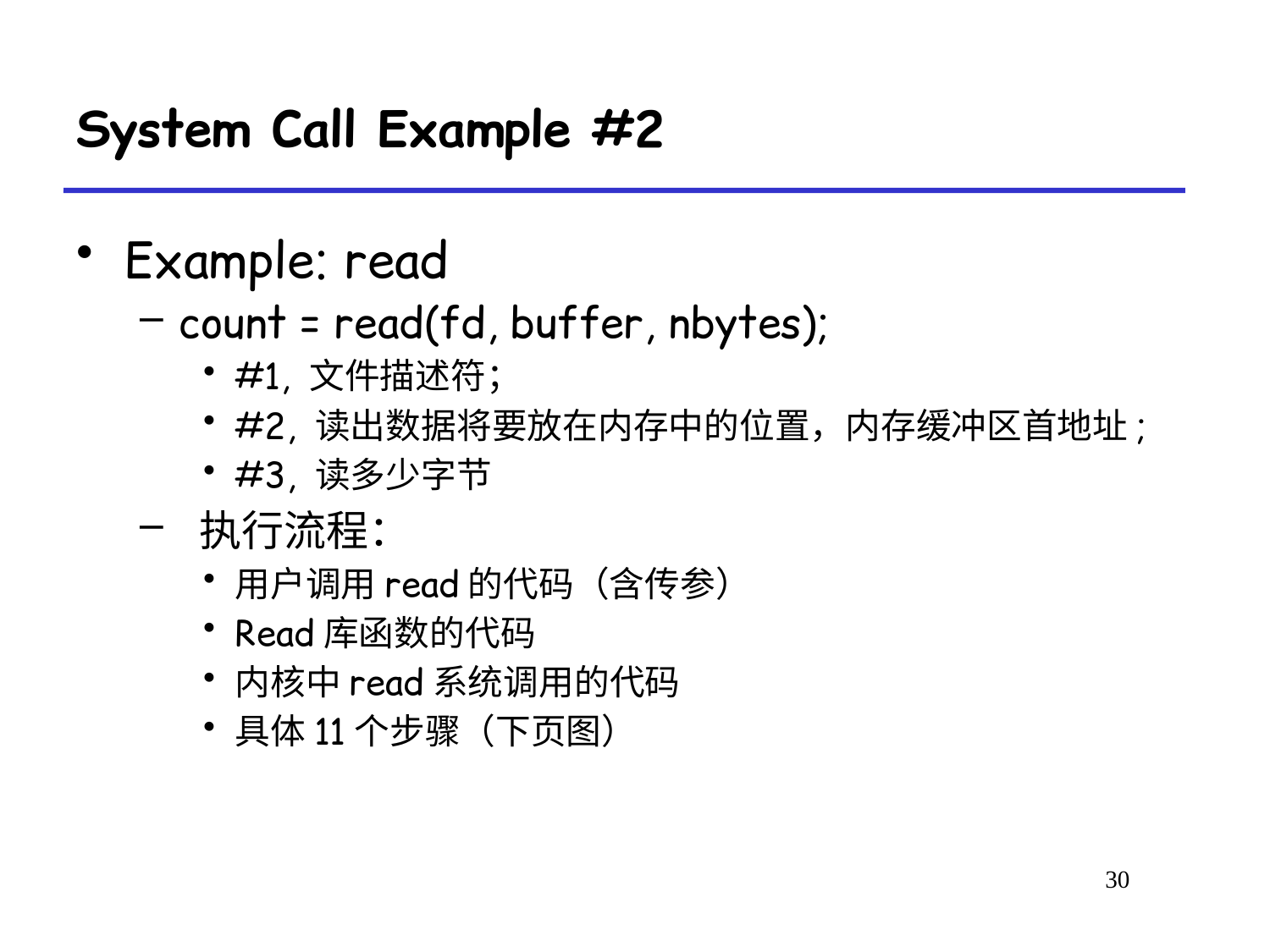

# System Call Example #2
Example: read
count = read(fd, buffer, nbytes);
#1, 文件描述符；
#2, 读出数据将要放在内存中的位置，内存缓冲区首地址;
#3, 读多少字节
 执行流程：
用户调用read的代码（含传参）
Read库函数的代码
内核中read系统调用的代码
具体11个步骤（下页图）
30